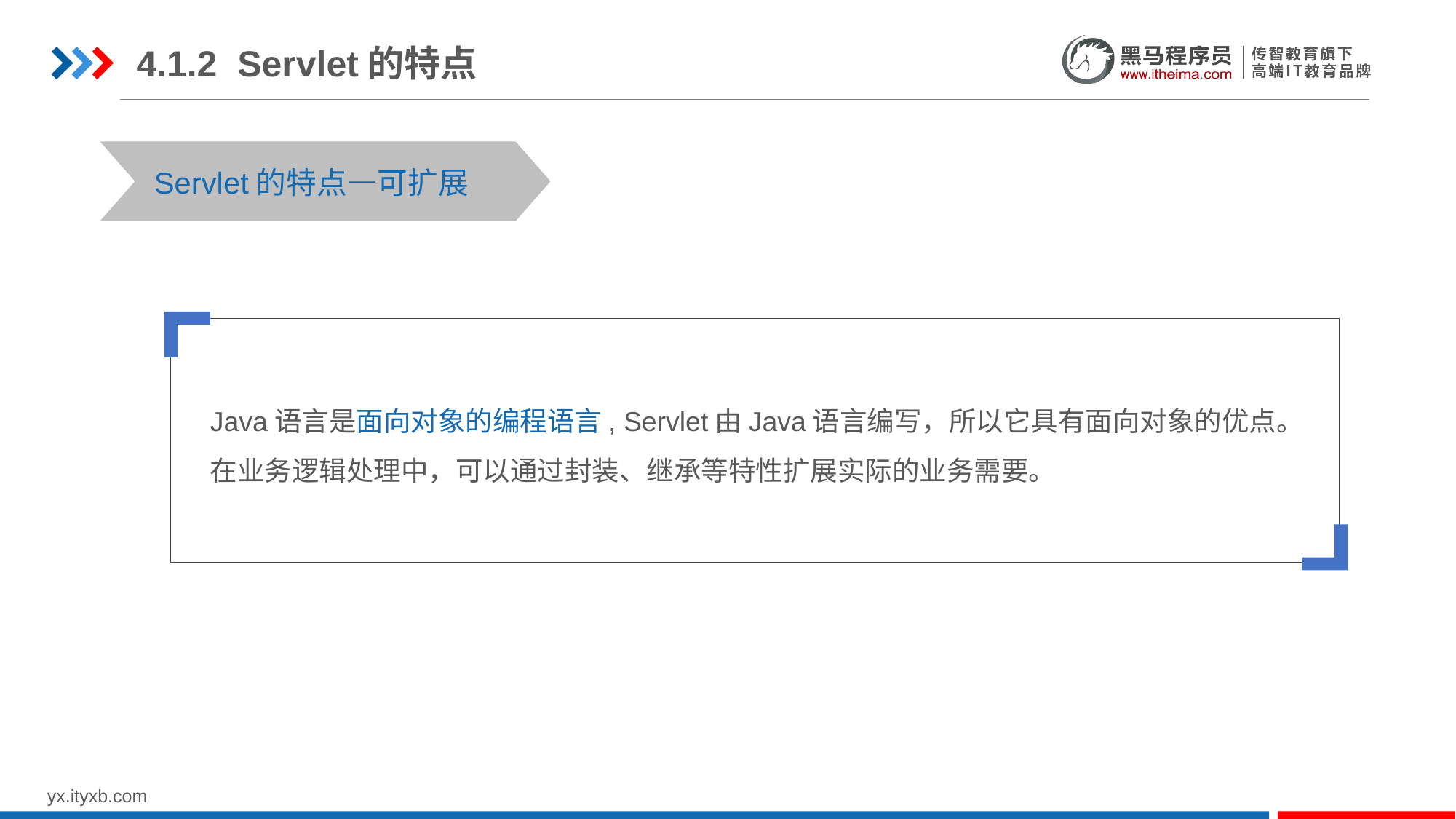

4.1.2  Servlet的特点

Servlet的特点—可扩展

Java语言是面向对象的编程语言, Servlet由Java语言编写，所以它具有面向对象的优点。在业务逻辑处理中，可以通过封装、继承等特性扩展实际的业务需要。